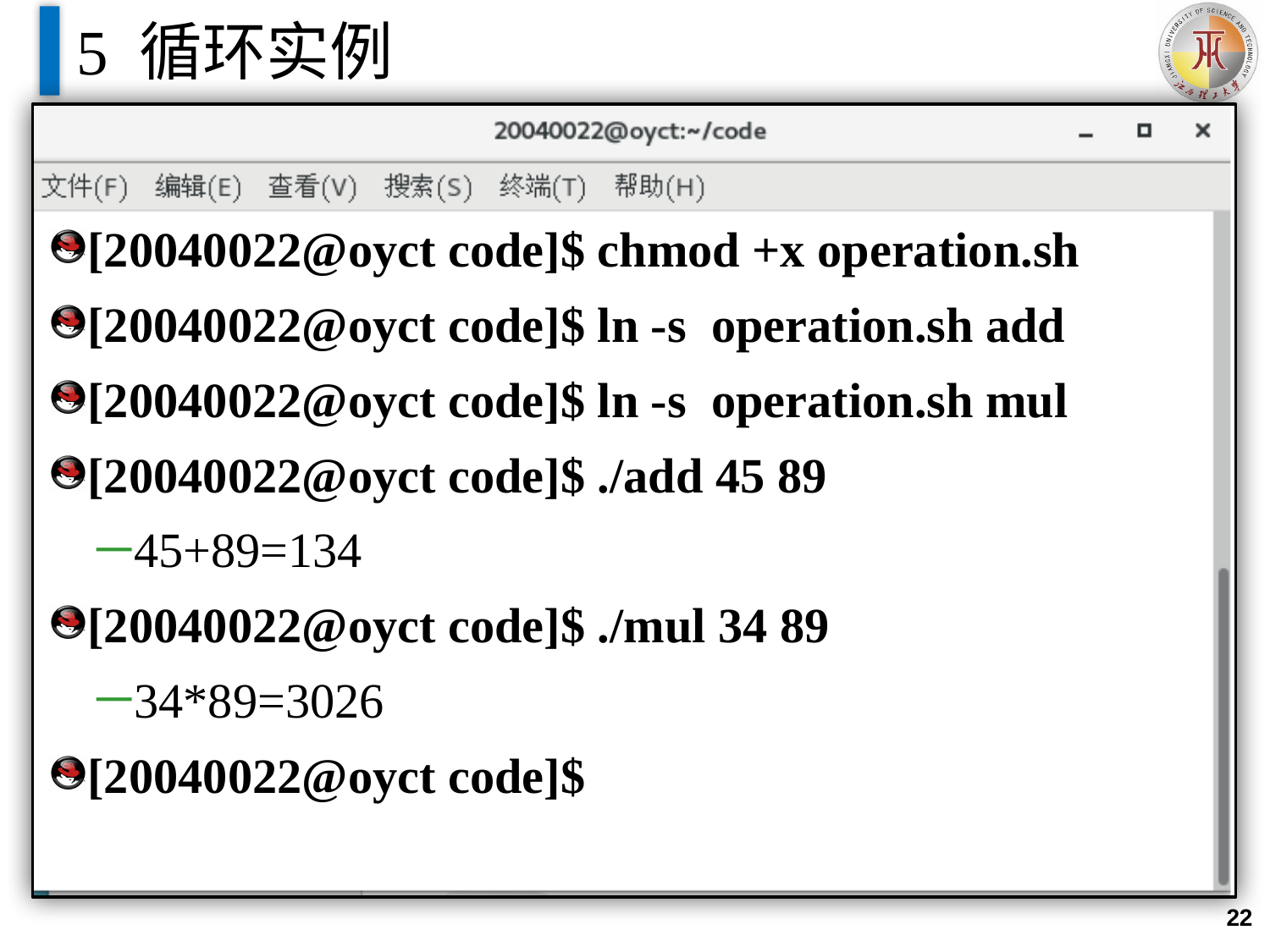

# 5 循环实例
[20040022@oyct code]$ chmod +x operation.sh
[20040022@oyct code]$ ln -s  operation.sh add
[20040022@oyct code]$ ln -s  operation.sh mul
[20040022@oyct code]$ ./add 45 89
45+89=134
[20040022@oyct code]$ ./mul 34 89
34*89=3026
[20040022@oyct code]$

22